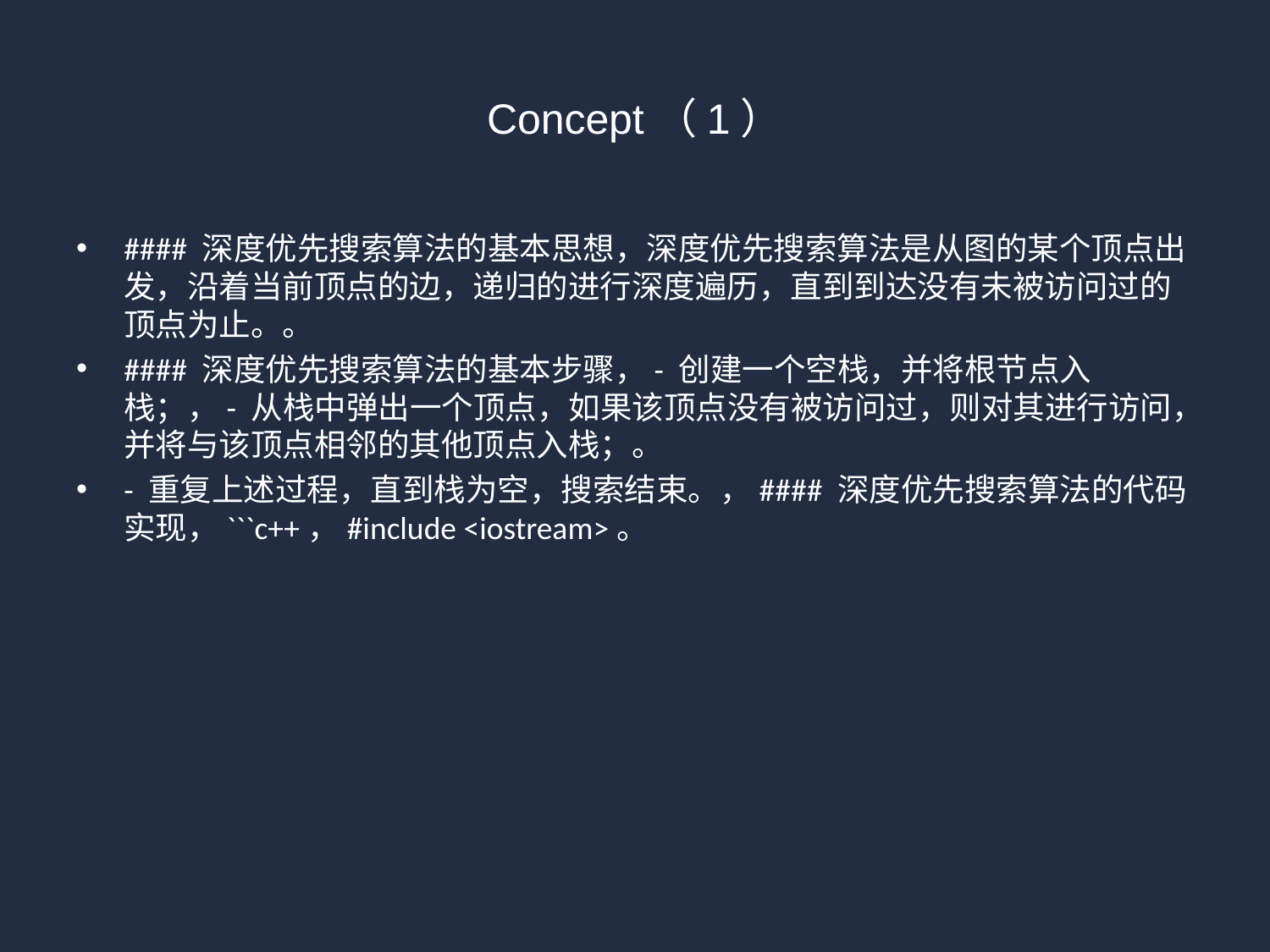

# Concept（1）
#### 深度优先搜索算法的基本思想，深度优先搜索算法是从图的某个顶点出发，沿着当前顶点的边，递归的进行深度遍历，直到到达没有未被访问过的顶点为止。。
#### 深度优先搜索算法的基本步骤，- 创建一个空栈，并将根节点入栈；，- 从栈中弹出一个顶点，如果该顶点没有被访问过，则对其进行访问，并将与该顶点相邻的其他顶点入栈；。
- 重复上述过程，直到栈为空，搜索结束。，#### 深度优先搜索算法的代码实现，```c++，#include <iostream>。